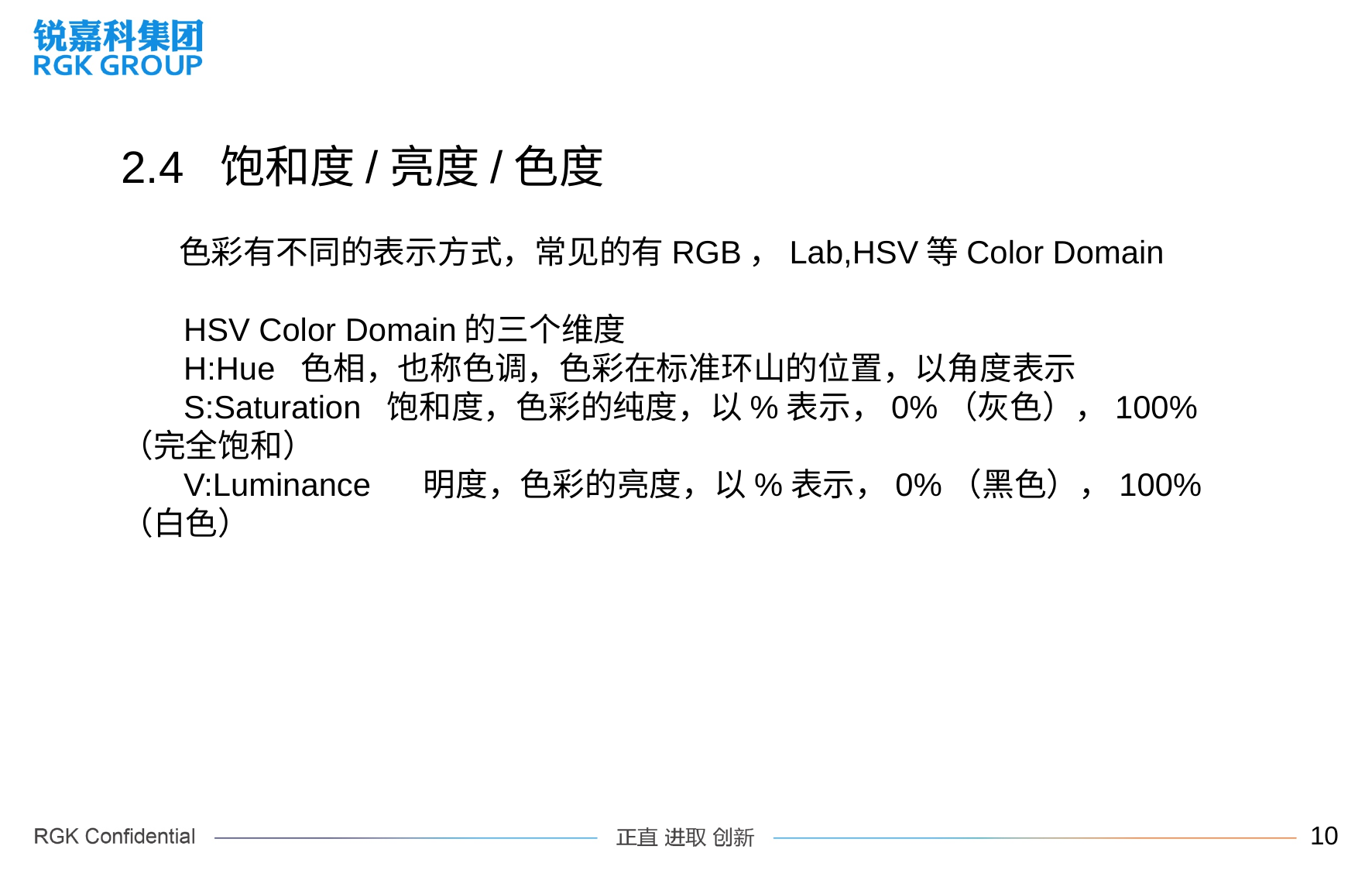

2.4  饱和度/亮度/色度

       色彩有不同的表示方式，常见的有RGB，Lab,HSV等Color Domain

       HSV Color Domain的三个维度
       H:Hue  色相，也称色调，色彩在标准环山的位置，以角度表示
       S:Saturation  饱和度，色彩的纯度，以%表示，0%（灰色），100%（完全饱和）
       V:Luminance     明度，色彩的亮度，以%表示，0%（黑色），100%（白色）